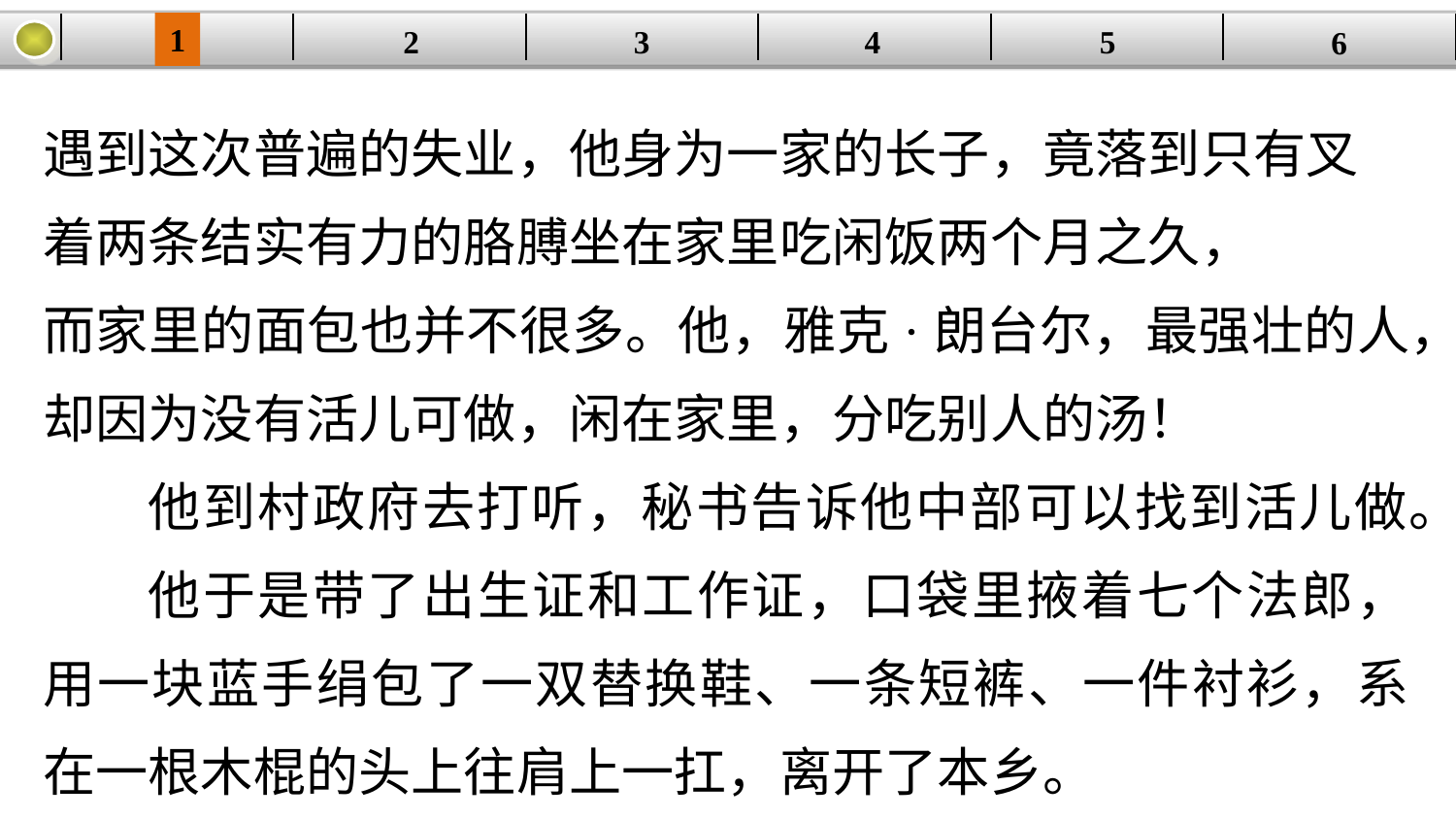

1
|  |  |  |  |  |  |
| --- | --- | --- | --- | --- | --- |
2
3
4
5
6

遇到这次普遍的失业，他身为一家的长子，竟落到只有叉着两条结实有力的胳膊坐在家里吃闲饭两个月之久，
而家里的面包也并不很多。他，雅克·朗台尔，最强壮的人，却因为没有活儿可做，闲在家里，分吃别人的汤！
他到村政府去打听，秘书告诉他中部可以找到活儿做。
他于是带了出生证和工作证，口袋里掖着七个法郎，用一块蓝手绢包了一双替换鞋、一条短裤、一件衬衫，系在一根木棍的头上往肩上一扛，离开了本乡。